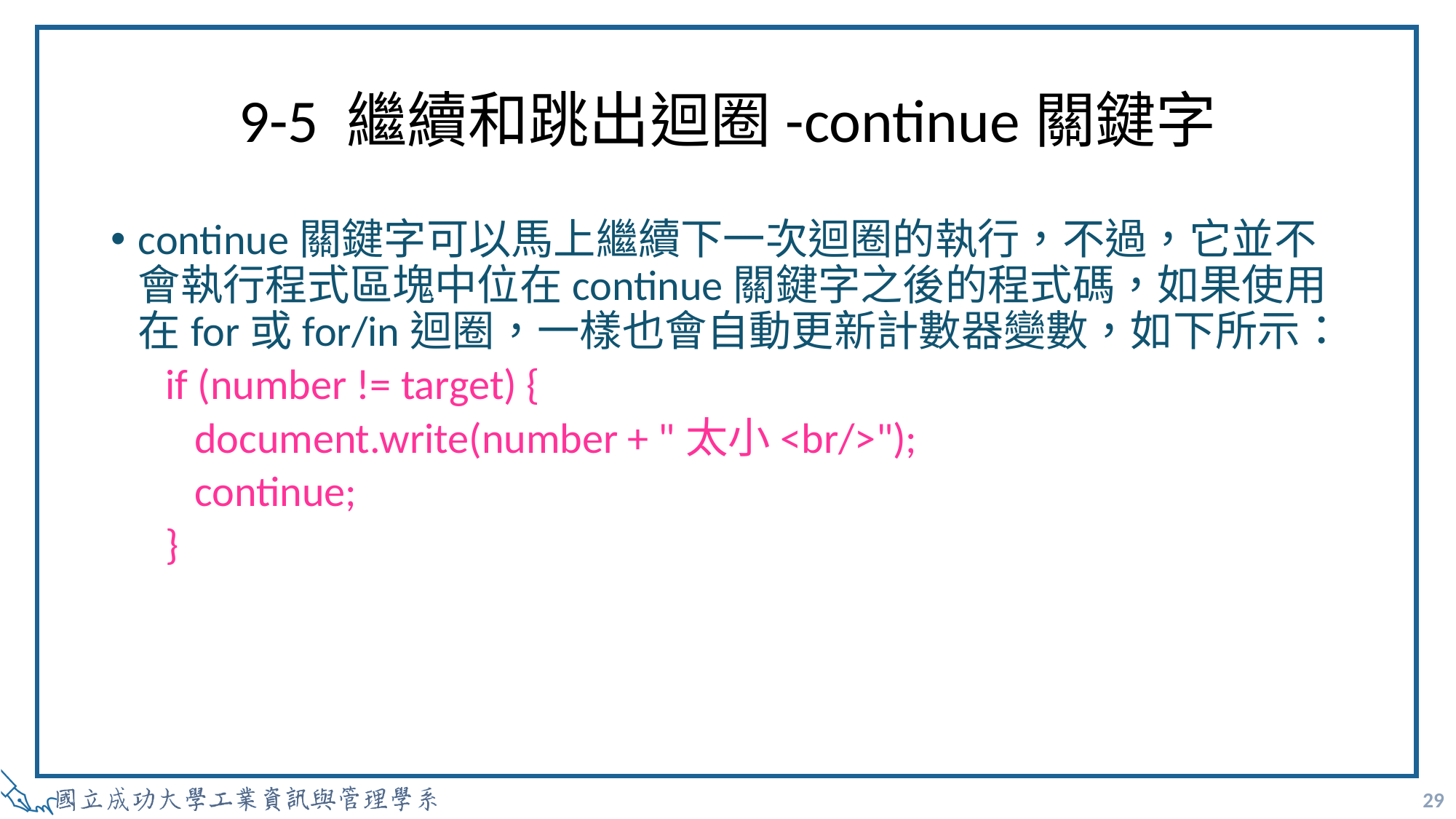

# 9-5 繼續和跳出迴圈-continue關鍵字
continue關鍵字可以馬上繼續下一次迴圈的執行，不過，它並不會執行程式區塊中位在continue關鍵字之後的程式碼，如果使用在for或for/in迴圈，一樣也會自動更新計數器變數，如下所示：
if (number != target) {
   document.write(number + "太小<br/>");
   continue;
}

29